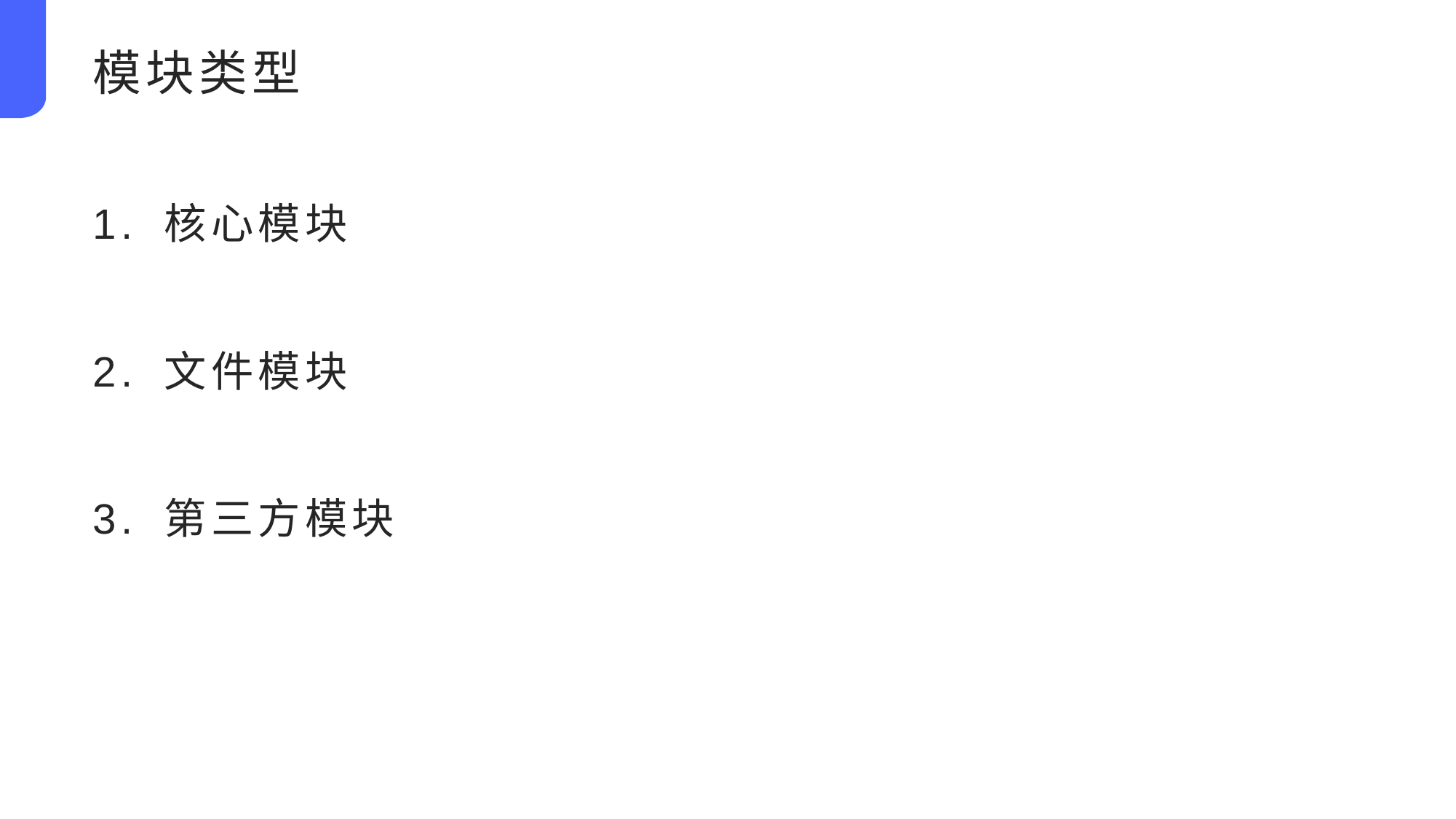

模块类型
1. 核心模块
2. 文件模块
3. 第三方模块